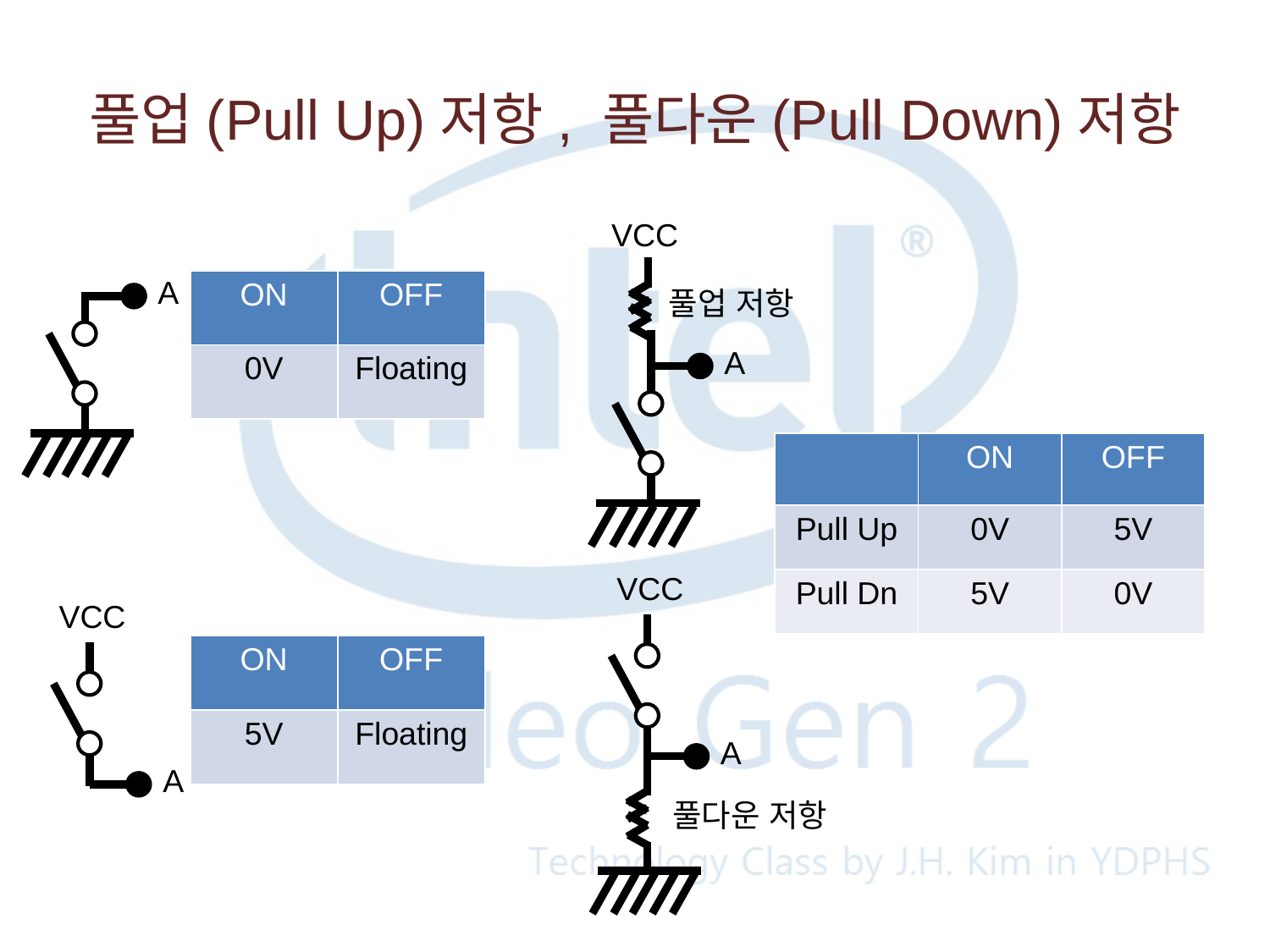

# 풀업(Pull Up)저항, 풀다운(Pull Down)저항
VCC
A
| ON | OFF |
| --- | --- |
| 0V | Floating |
풀업 저항

A

|  | ON | OFF |
| --- | --- | --- |
| Pull Up | 0V | 5V |
| Pull Dn | 5V | 0V |

VCC
VCC
| ON | OFF |
| --- | --- |
| 5V | Floating |

A

A

풀다운 저항